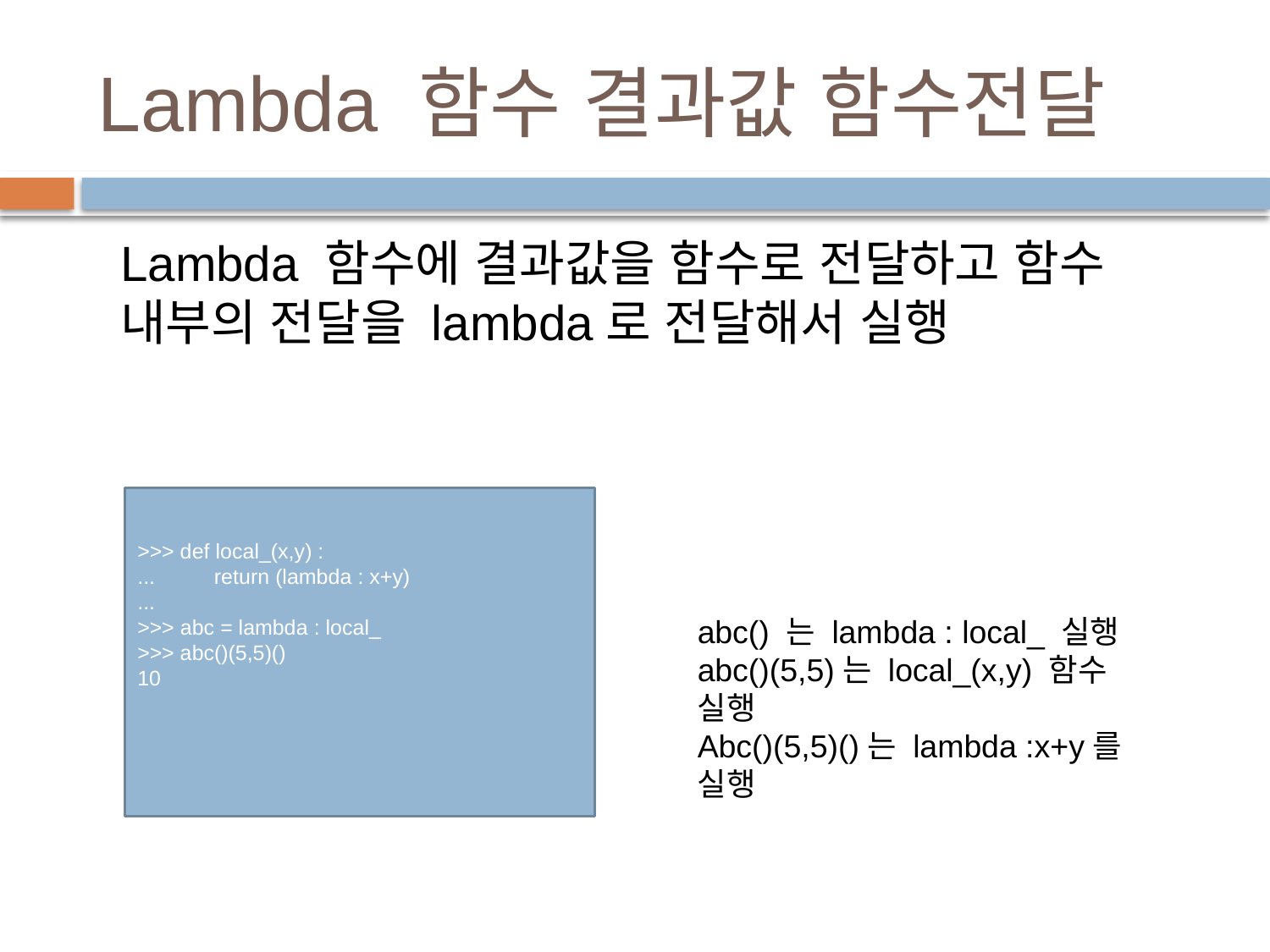

# Lambda 함수 결과값 함수전달
Lambda 함수에 결과값을 함수로 전달하고 함수 내부의 전달을 lambda로 전달해서 실행
>>> def local_(x,y) :
...          return (lambda : x+y)
...
>>> abc = lambda : local_
>>> abc()(5,5)()
10

abc() 는 lambda : local_ 실행
abc()(5,5)는 local_(x,y) 함수 실행
Abc()(5,5)()는 lambda :x+y를 실행